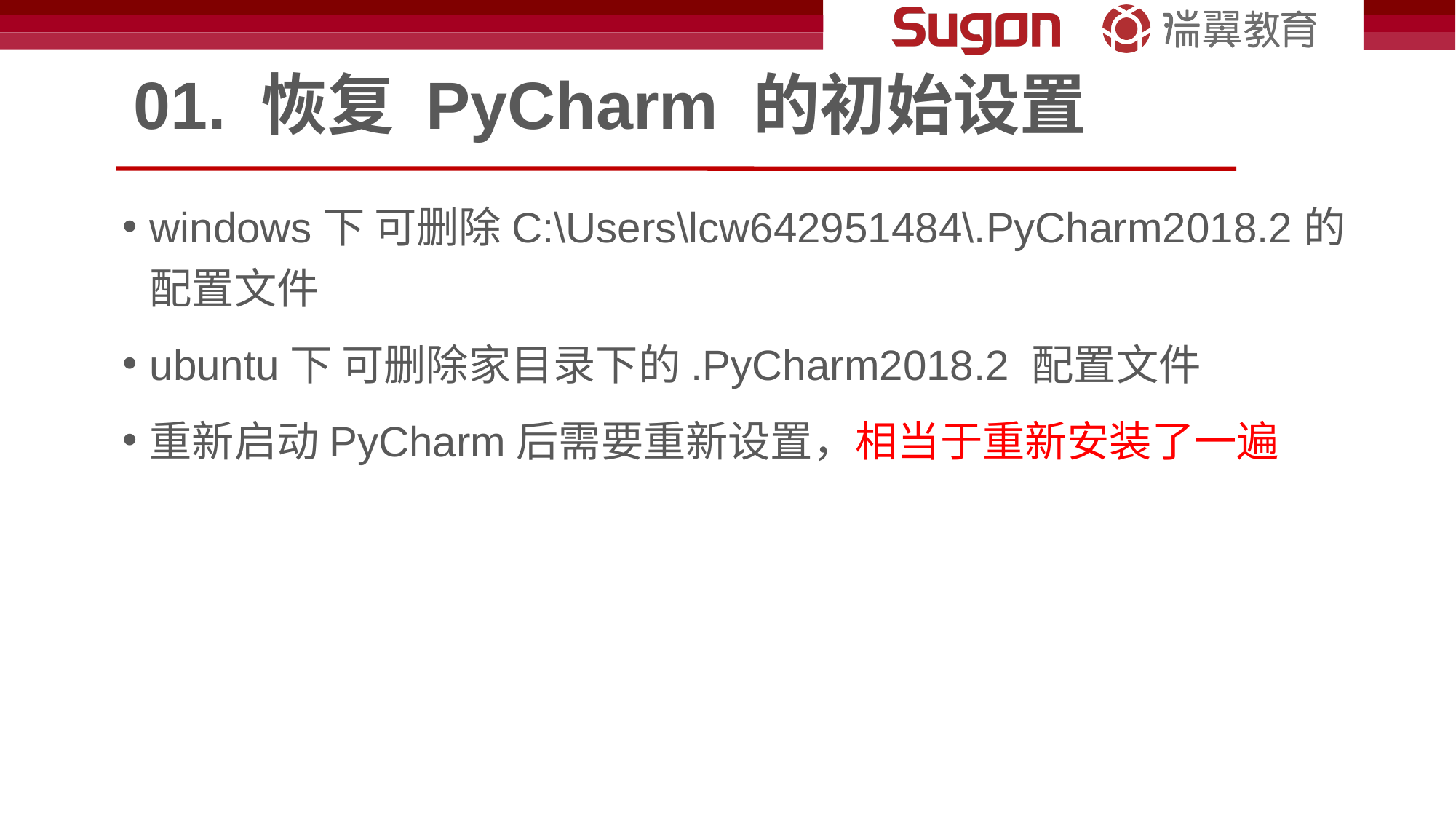

# 01. 恢复 PyCharm 的初始设置
windows下 可删除C:\Users\lcw642951484\.PyCharm2018.2的配置文件
ubuntu下 可删除家目录下的.PyCharm2018.2 配置文件
重新启动PyCharm后需要重新设置，相当于重新安装了一遍